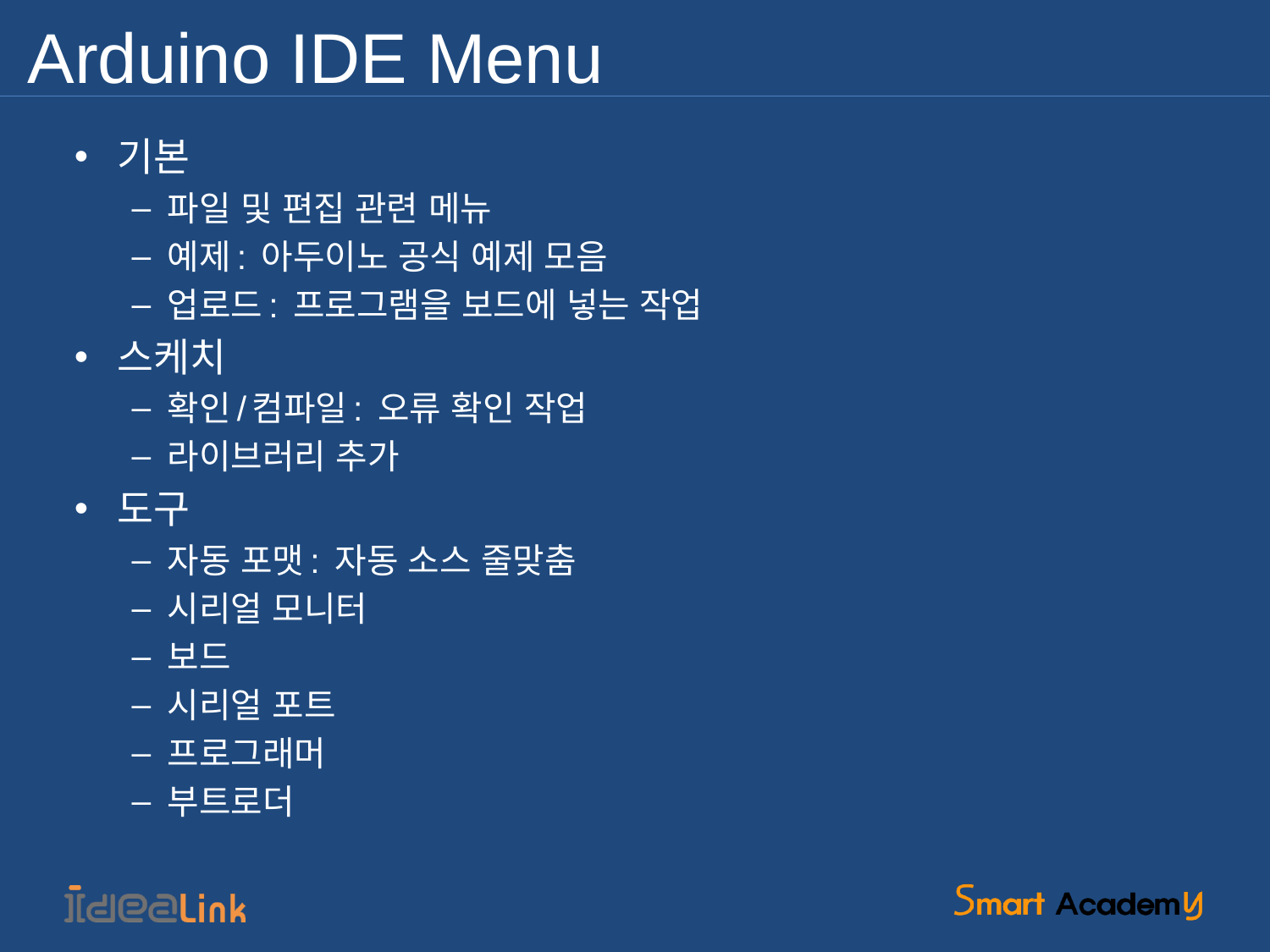

# Arduino IDE Menu
기본
파일 및 편집 관련 메뉴
예제: 아두이노 공식 예제 모음
업로드: 프로그램을 보드에 넣는 작업
스케치
확인/컴파일: 오류 확인 작업
라이브러리 추가
도구
자동 포맷: 자동 소스 줄맞춤
시리얼 모니터
보드
시리얼 포트
프로그래머
부트로더